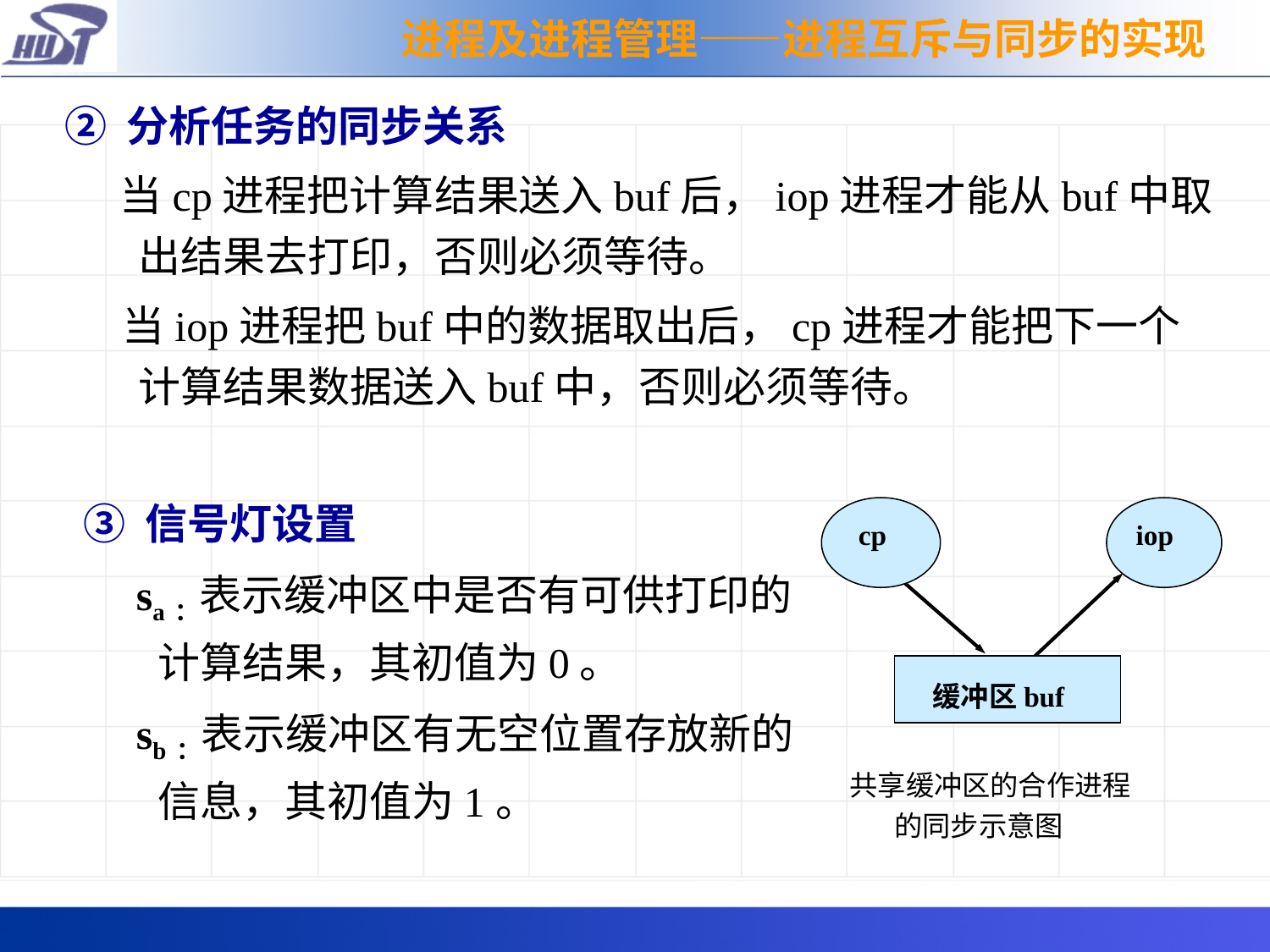

进程及进程管理——进程互斥与同步的实现
② 分析任务的同步关系
      当cp进程把计算结果送入buf后，iop进程才能从buf中取出结果去打印，否则必须等待。
     当iop进程把buf中的数据取出后，cp进程才能把下一个计算结果数据送入buf中，否则必须等待。
③ 信号灯设置
     sa：表示缓冲区中是否有可供打印的计算结果，其初值为0。
     sb：表示缓冲区有无空位置存放新的信息，其初值为1。
 cp
iop

   缓冲区buf
共享缓冲区的合作进程
      的同步示意图